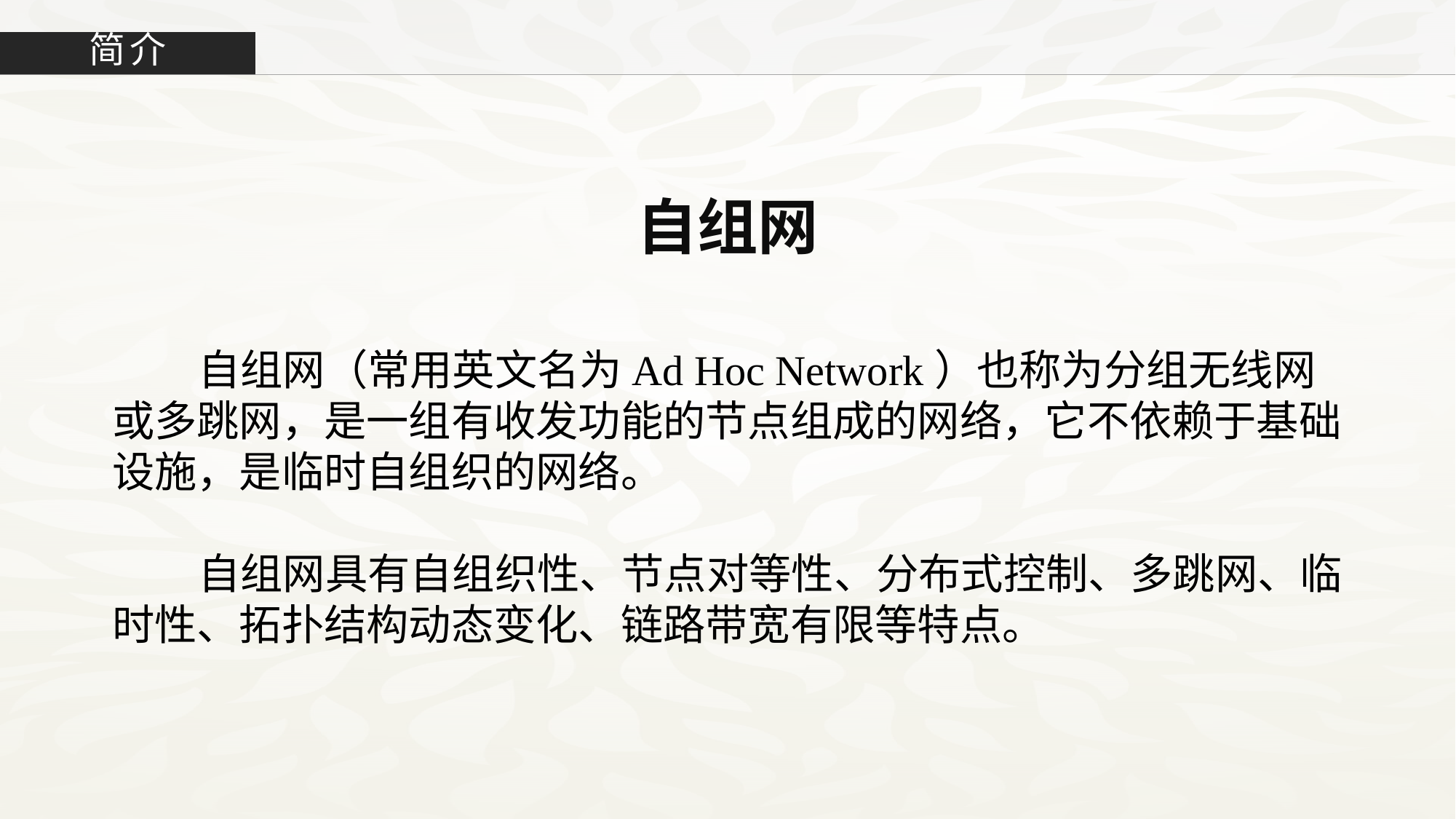

简介
自组网
自组网（常用英文名为Ad Hoc Network）也称为分组无线网或多跳网，是一组有收发功能的节点组成的网络，它不依赖于基础设施，是临时自组织的网络。

自组网具有自组织性、节点对等性、分布式控制、多跳网、临时性、拓扑结构动态变化、链路带宽有限等特点。